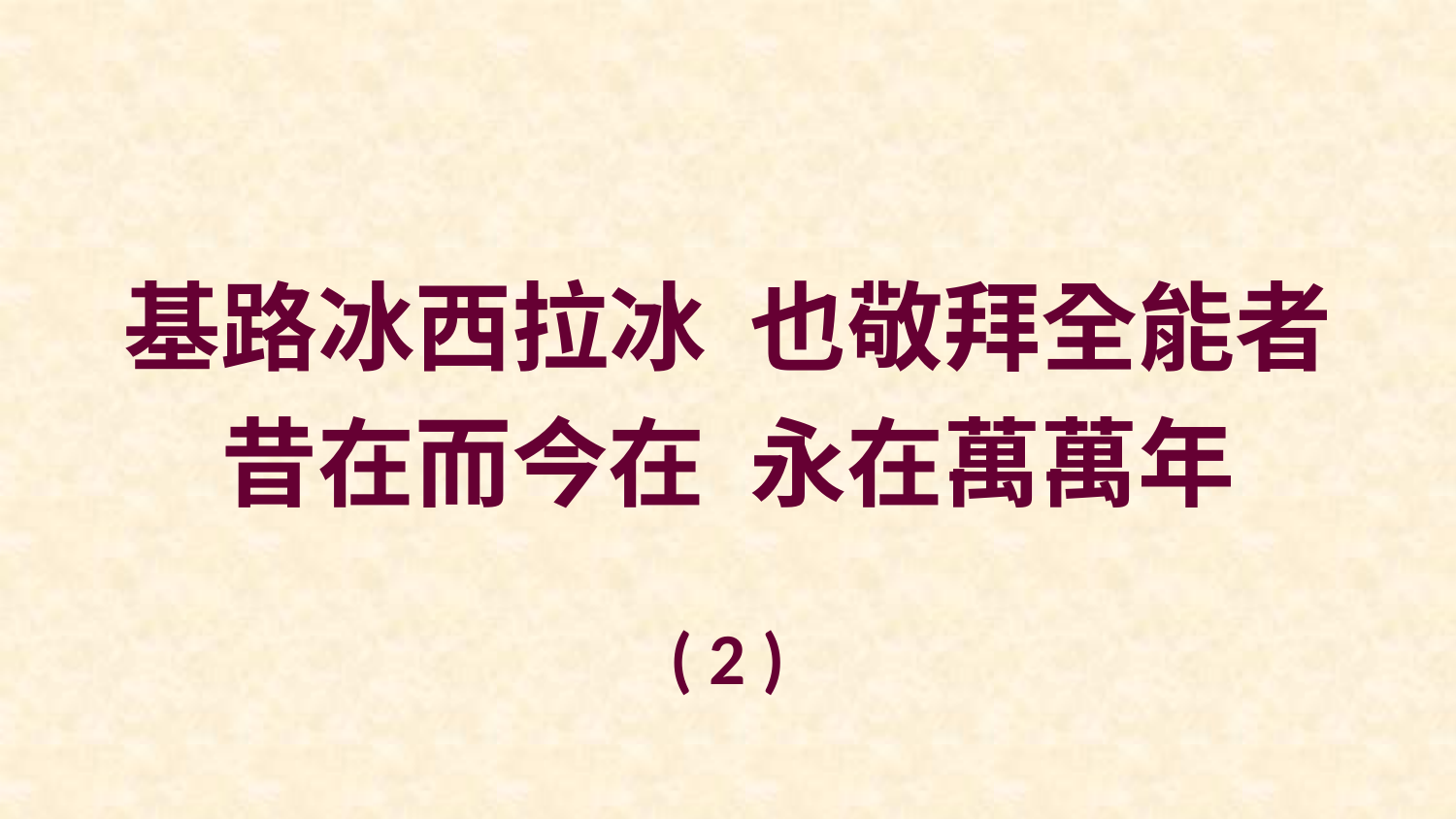

基路冰西拉冰  也敬拜全能者
昔在而今在  永在萬萬年
( 2 )